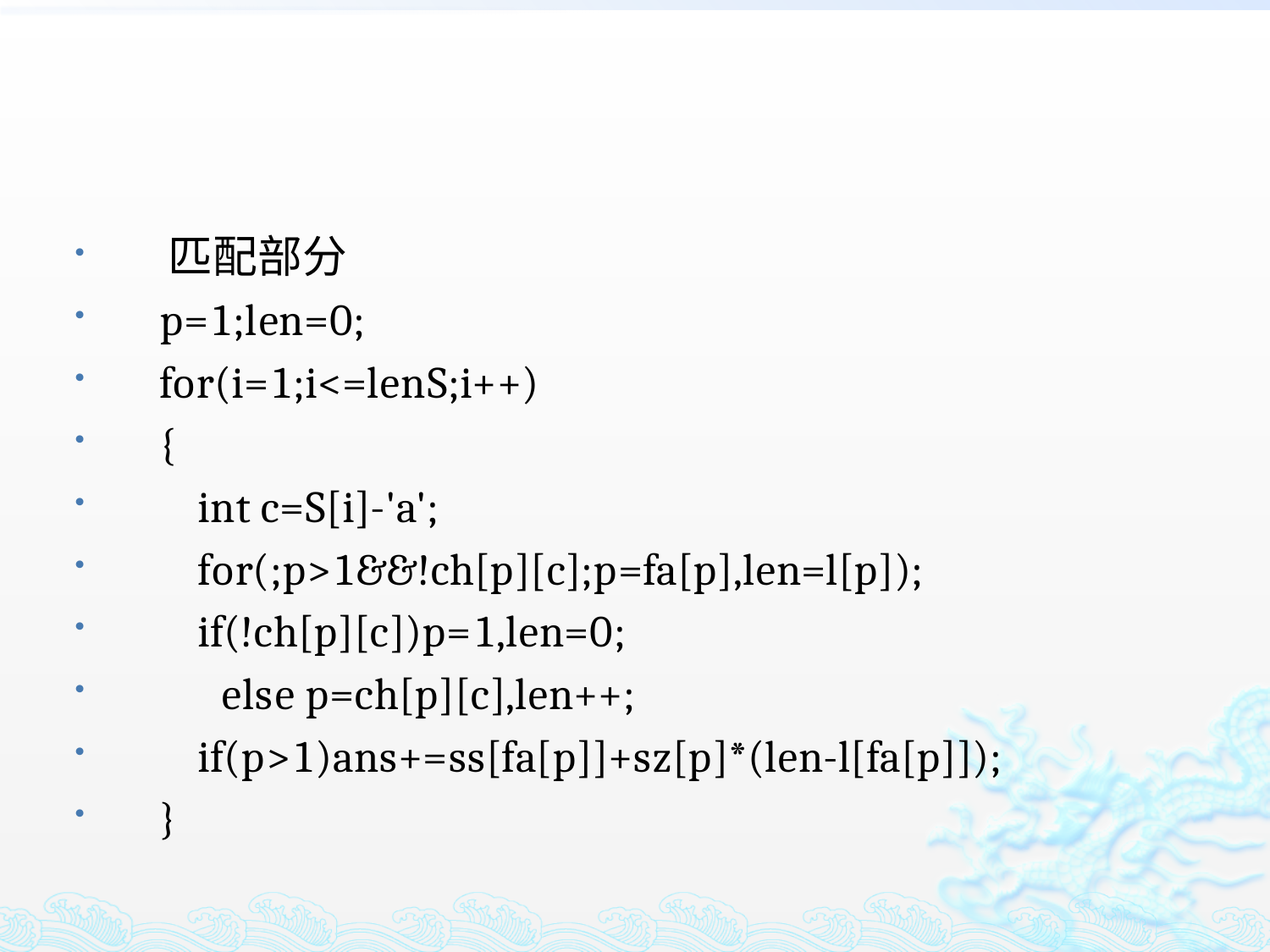

#
    匹配部分
    p=1;len=0;
    for(i=1;i<=lenS;i++)
    {
        int c=S[i]-'a';
        for(;p>1&&!ch[p][c];p=fa[p],len=l[p]);
        if(!ch[p][c])p=1,len=0;
        	else p=ch[p][c],len++;
        if(p>1)ans+=ss[fa[p]]+sz[p]*(len-l[fa[p]]);
    }